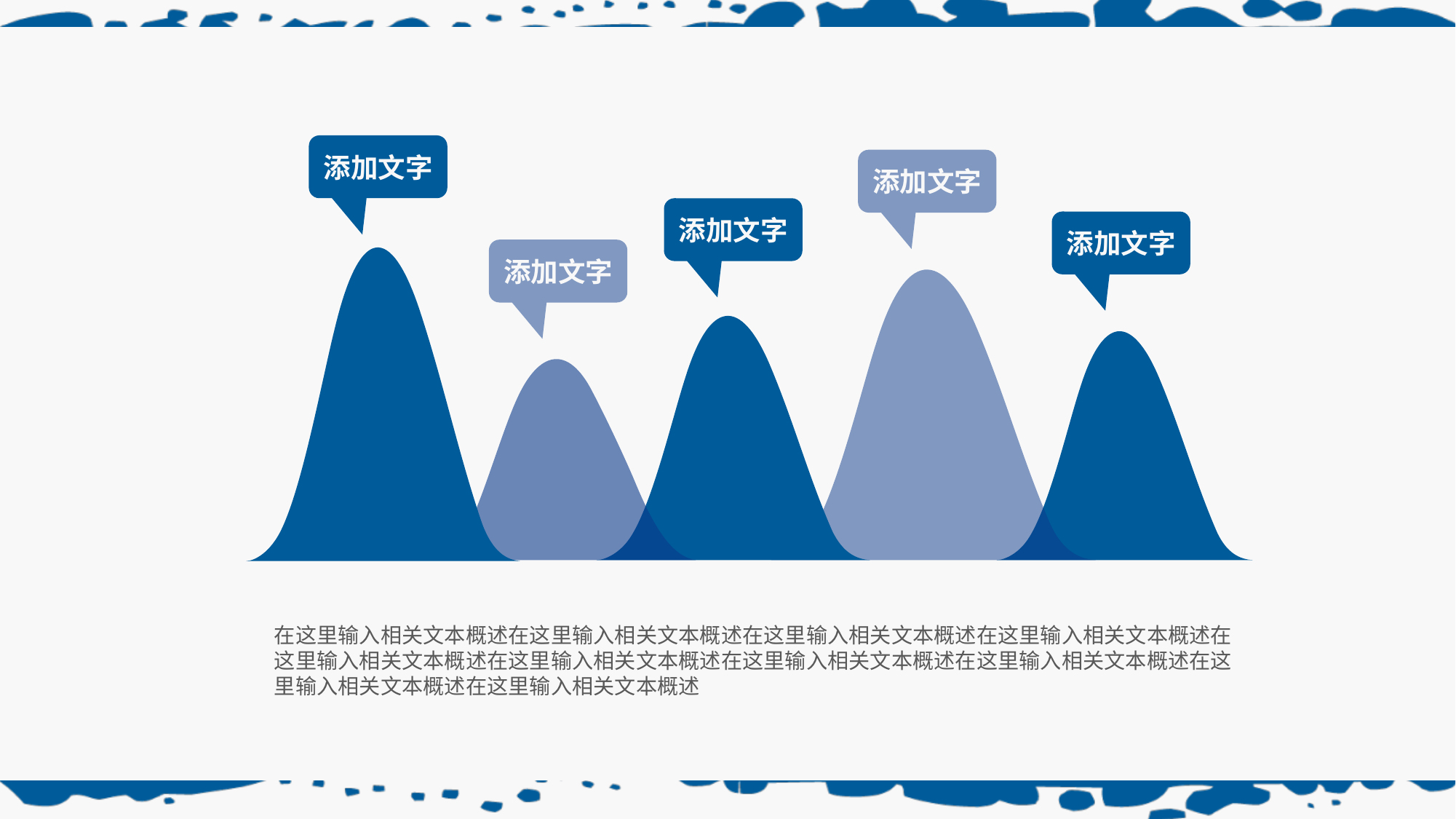

添加文字
添加文字
添加文字
添加文字

添加文字

在这里输入相关文本概述在这里输入相关文本概述在这里输入相关文本概述在这里输入相关文本概述在这里输入相关文本概述在这里输入相关文本概述在这里输入相关文本概述在这里输入相关文本概述在这里输入相关文本概述在这里输入相关文本概述